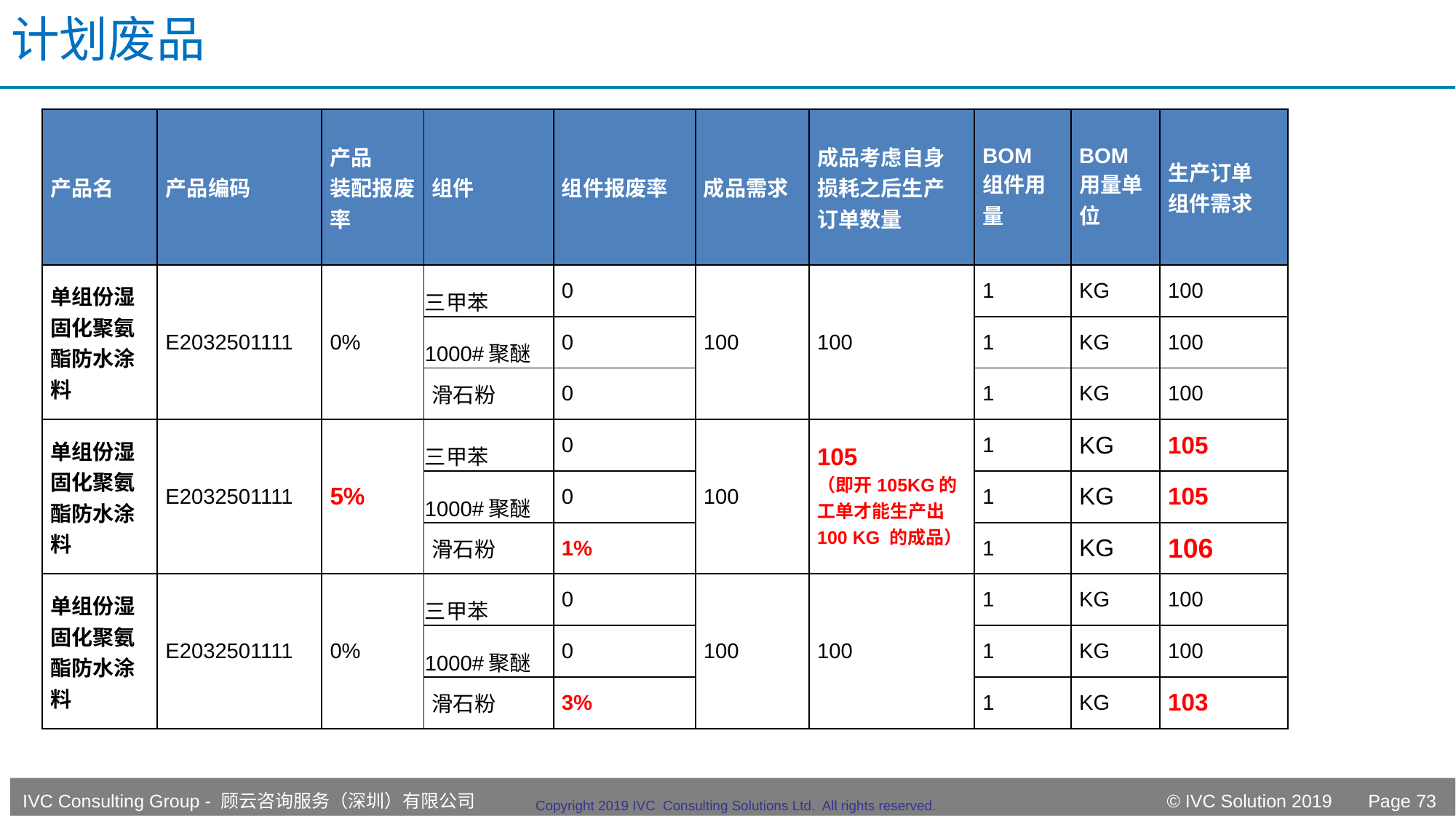

# 计划废品
| 产品名 | 产品编码 | 产品 装配报废率 | 组件 | 组件报废率 | 成品需求 | 成品考虑自身 损耗之后生产订单数量 | BOM 组件用量 | BOM 用量单位 | 生产订单 组件需求 |
| --- | --- | --- | --- | --- | --- | --- | --- | --- | --- |
| 单组份湿固化聚氨酯防水涂料 | E2032501111 | 0% | 三甲苯 | 0 | 100 | 100 | 1 | KG | 100 |
|  |  |  | 1000#聚醚 | 0 |  |  | 1 | KG | 100 |
|  |  |  | 滑石粉 | 0 |  |  | 1 | KG | 100 |
| 单组份湿固化聚氨酯防水涂料 | E2032501111 | 5% | 三甲苯 | 0 | 100 | 105 （即开105KG的工单才能生产出100 KG 的成品） | 1 | KG | 105 |
|  |  |  | 1000#聚醚 | 0 |  |  | 1 | KG | 105 |
|  |  |  | 滑石粉 | 1% |  |  | 1 | KG | 106 |
| 单组份湿固化聚氨酯防水涂料 | E2032501111 | 0% | 三甲苯 | 0 | 100 | 100 | 1 | KG | 100 |
|  |  |  | 1000#聚醚 | 0 |  |  | 1 | KG | 100 |
|  |  |  | 滑石粉 | 3% |  |  | 1 | KG | 103 |